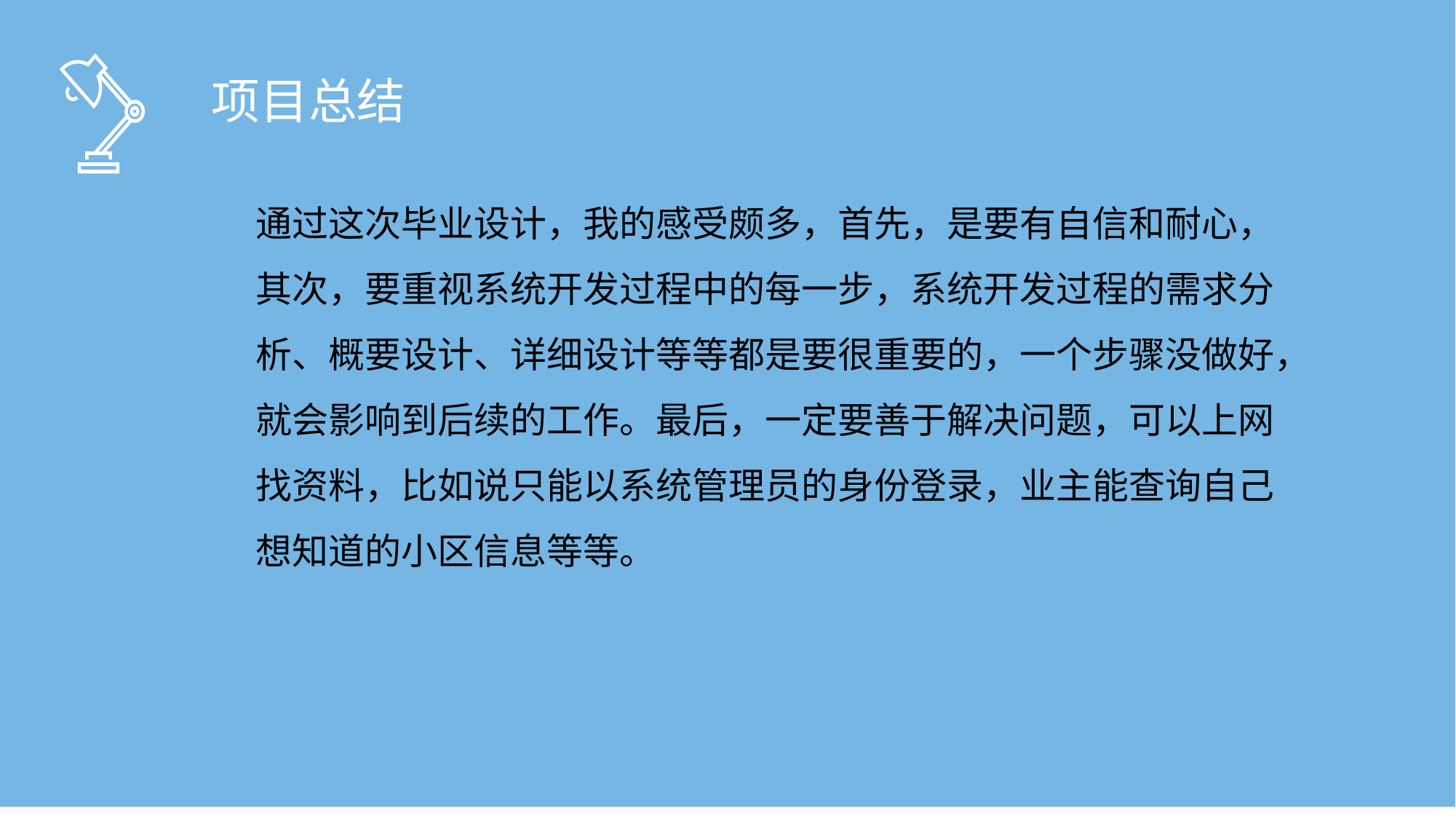

项目总结
通过这次毕业设计，我的感受颇多，首先，是要有自信和耐心，其次，要重视系统开发过程中的每一步，系统开发过程的需求分析、概要设计、详细设计等等都是要很重要的，一个步骤没做好，就会影响到后续的工作。最后，一定要善于解决问题，可以上网找资料，比如说只能以系统管理员的身份登录，业主能查询自己想知道的小区信息等等。